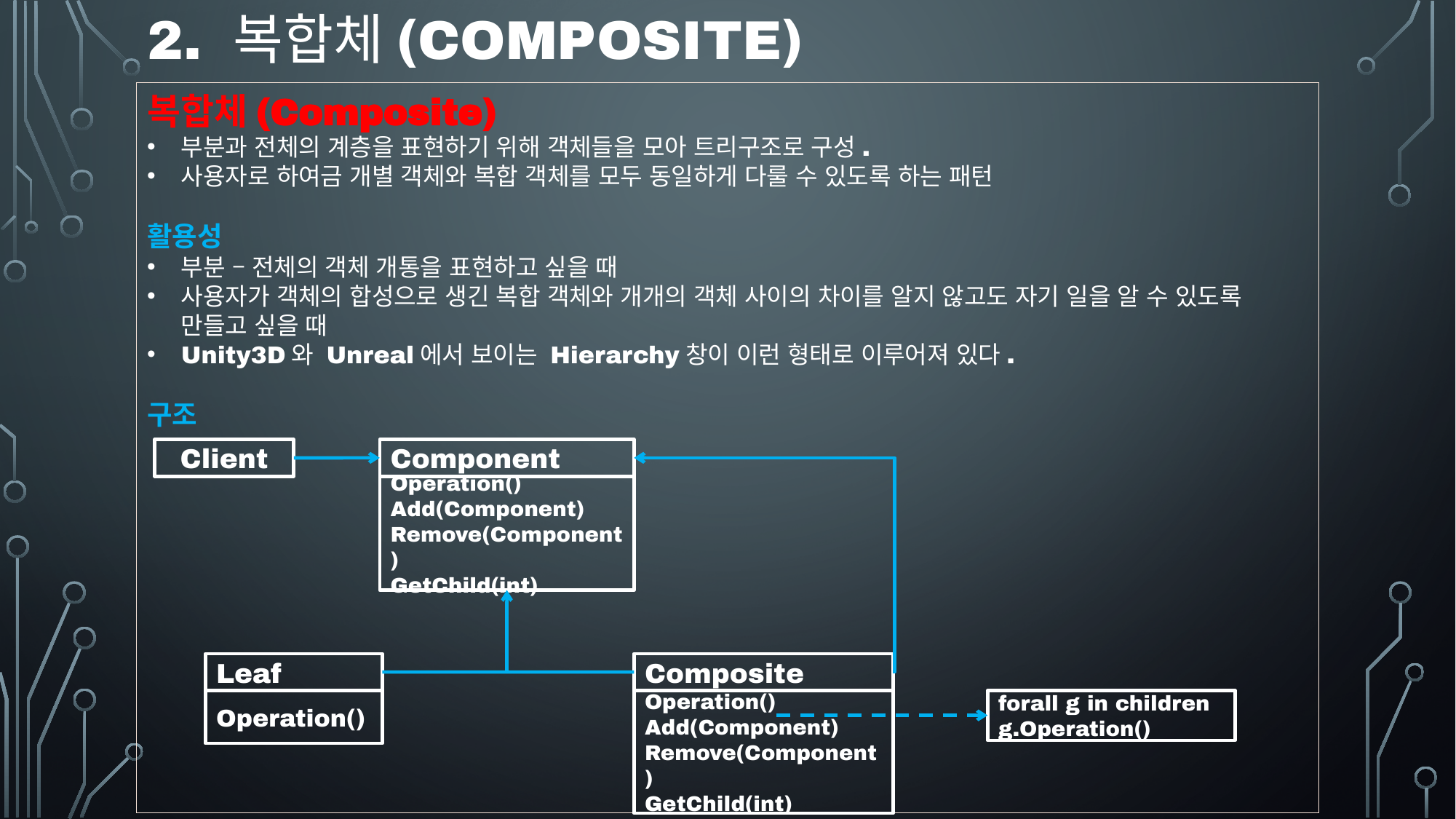

# 2. 복합체(Composite)
복합체(Composite)
부분과 전체의 계층을 표현하기 위해 객체들을 모아 트리구조로 구성.
사용자로 하여금 개별 객체와 복합 객체를 모두 동일하게 다룰 수 있도록 하는 패턴

활용성
부분 – 전체의 객체 개통을 표현하고 싶을 때
사용자가 객체의 합성으로 생긴 복합 객체와 개개의 객체 사이의 차이를 알지 않고도 자기 일을 알 수 있도록 만들고 싶을 때
Unity3D와 Unreal에서 보이는 Hierarchy창이 이런 형태로 이루어져 있다.

구조

Component
Client
Operation()
Add(Component)
Remove(Component)
GetChild(int)
Leaf
Composite
forall g in children
g.Operation()
Operation()
Operation()
Add(Component)
Remove(Component)
GetChild(int)